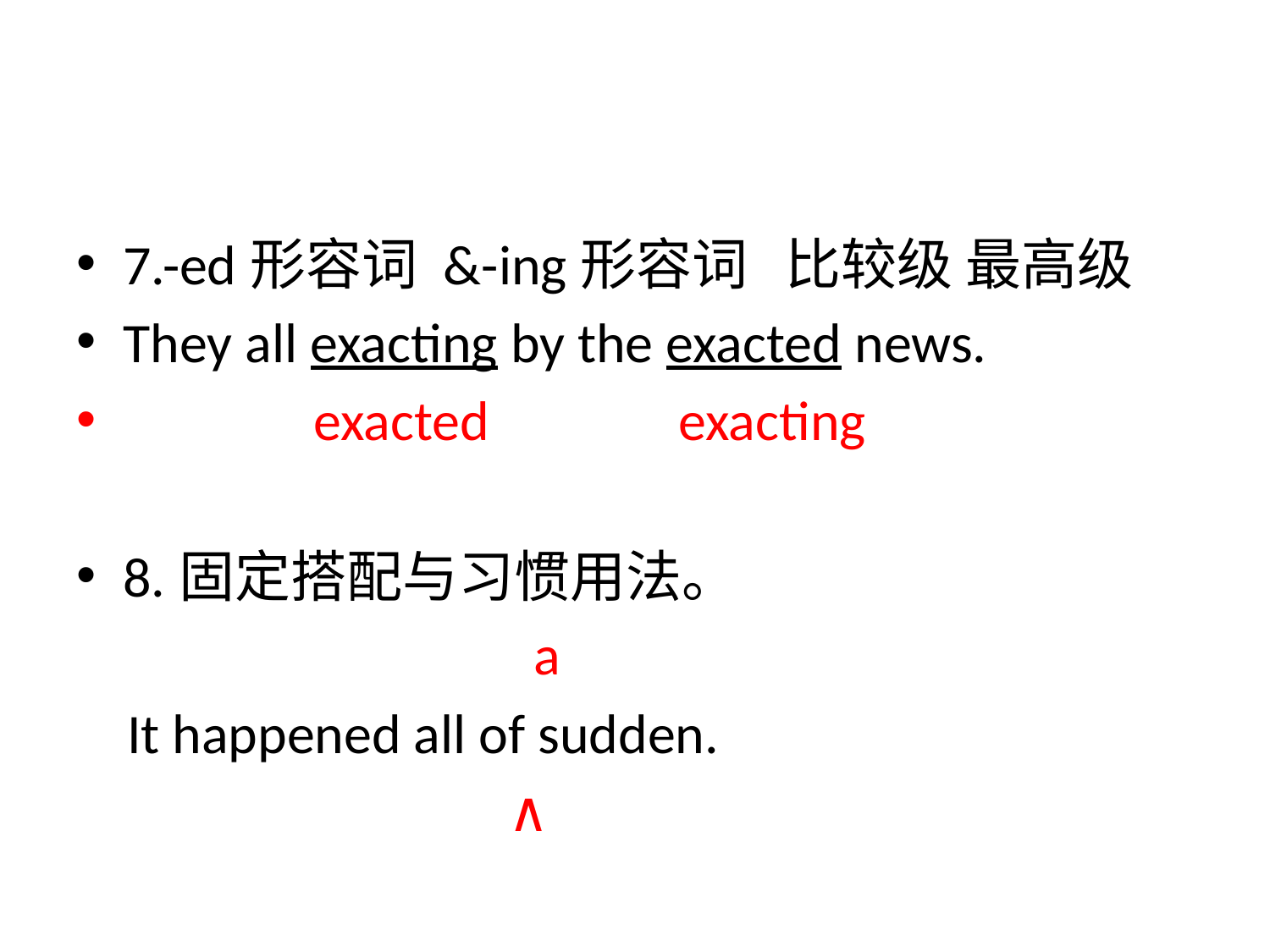

#
7.-ed形容词 &-ing形容词   比较级 最高级
They all exacting by the exacted news.
               exacted               exacting

8.固定搭配与习惯用法。
                                    a
    It happened all of sudden.
                                  ∧